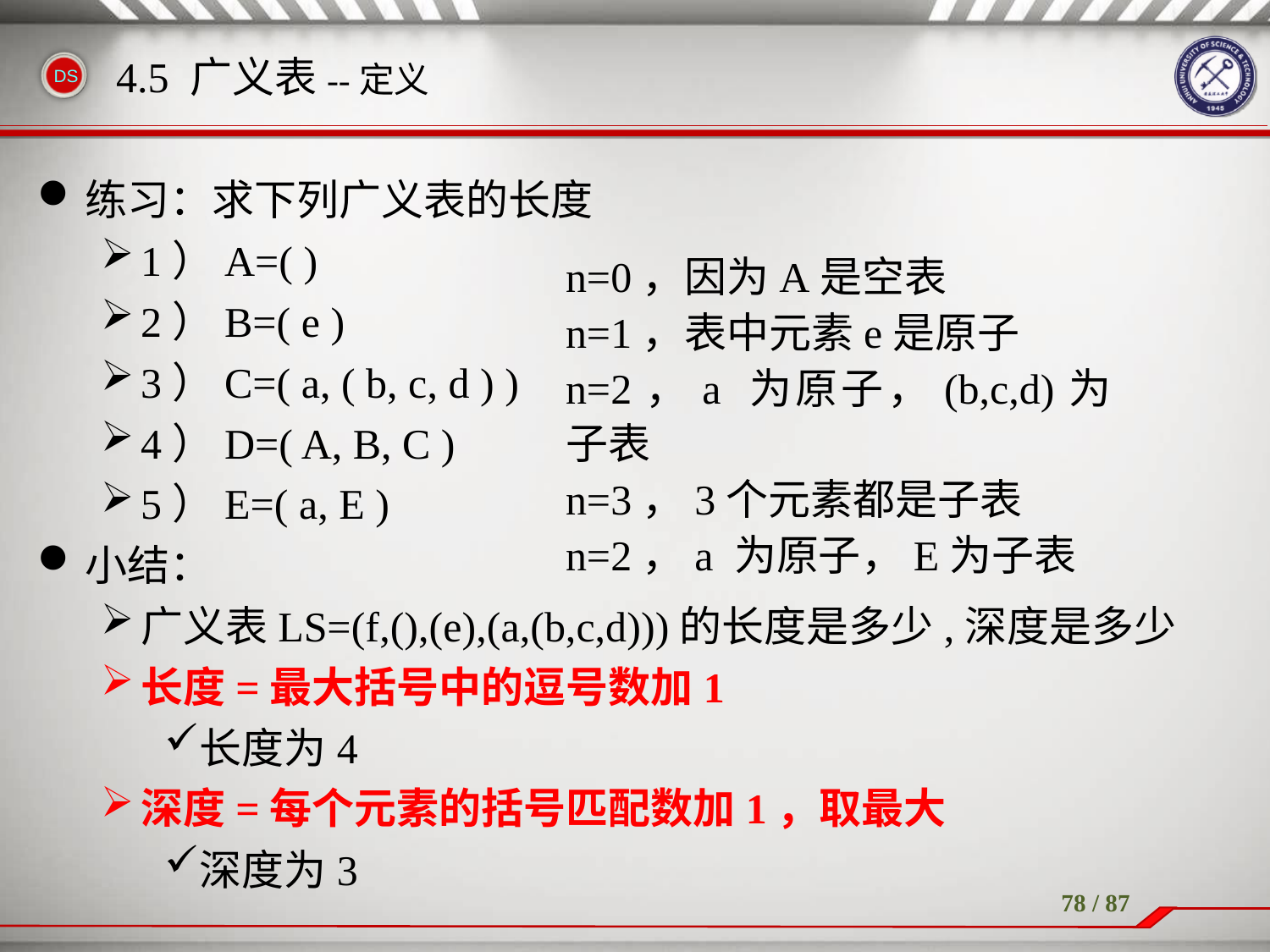

# 4.5 广义表--定义
练习：求下列广义表的长度
1）A=( )
2）B=( e )
3）C=( a, ( b, c, d ) )
4）D=( A, B, C )
5）E=( a, E )
小结：
广义表LS=(f,(),(e),(a,(b,c,d)))的长度是多少,深度是多少
长度=最大括号中的逗号数加1
长度为4
深度=每个元素的括号匹配数加1，取最大
深度为3
n=0，因为A是空表
n=1，表中元素e是原子
n=2，a 为原子，(b,c,d)为子表
n=3，3个元素都是子表
n=2，a 为原子，E为子表